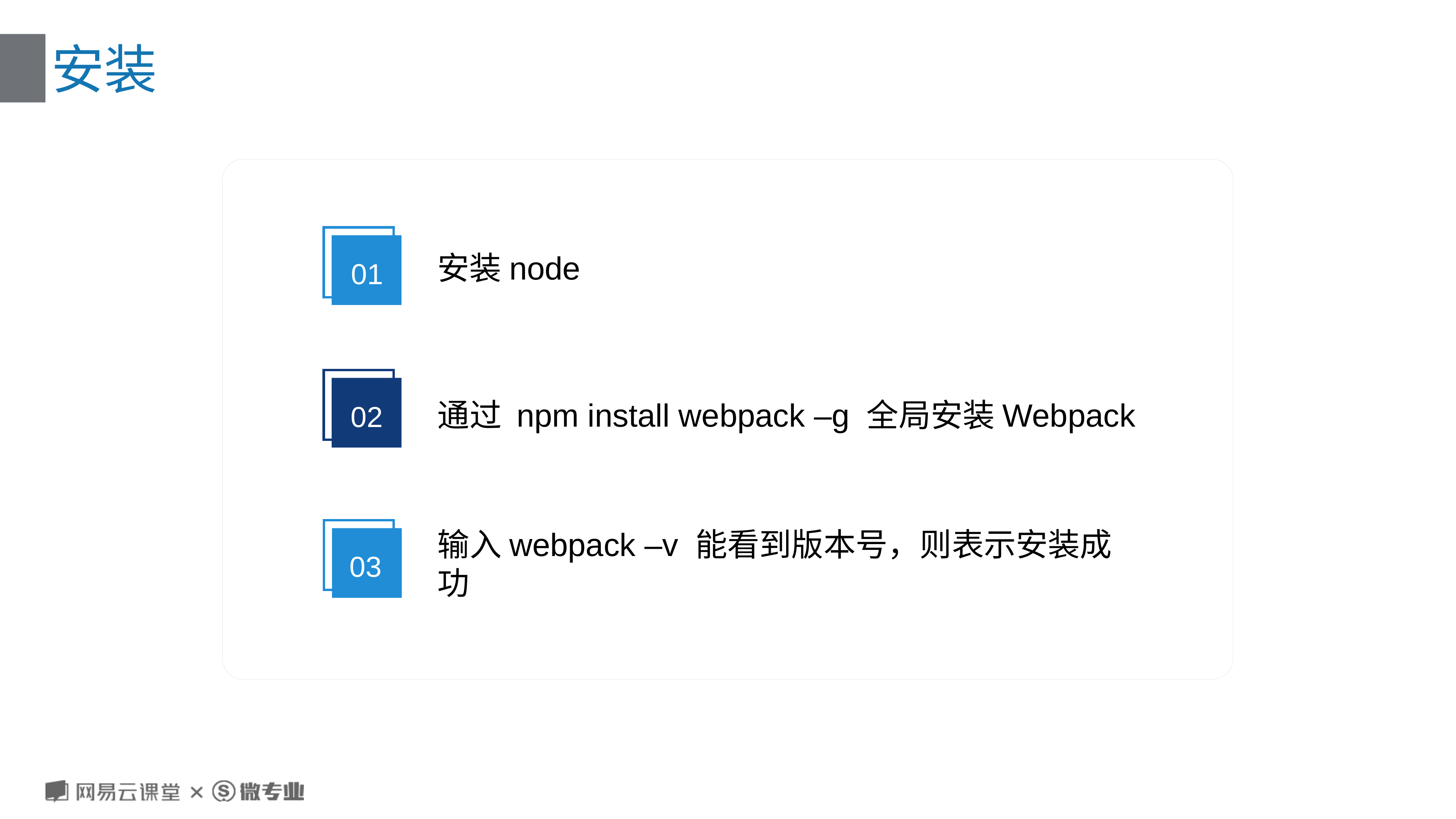

# 安装

安装node
01

通过 npm install webpack –g 全局安装Webpack
02

输入webpack –v 能看到版本号，则表示安装成功
03